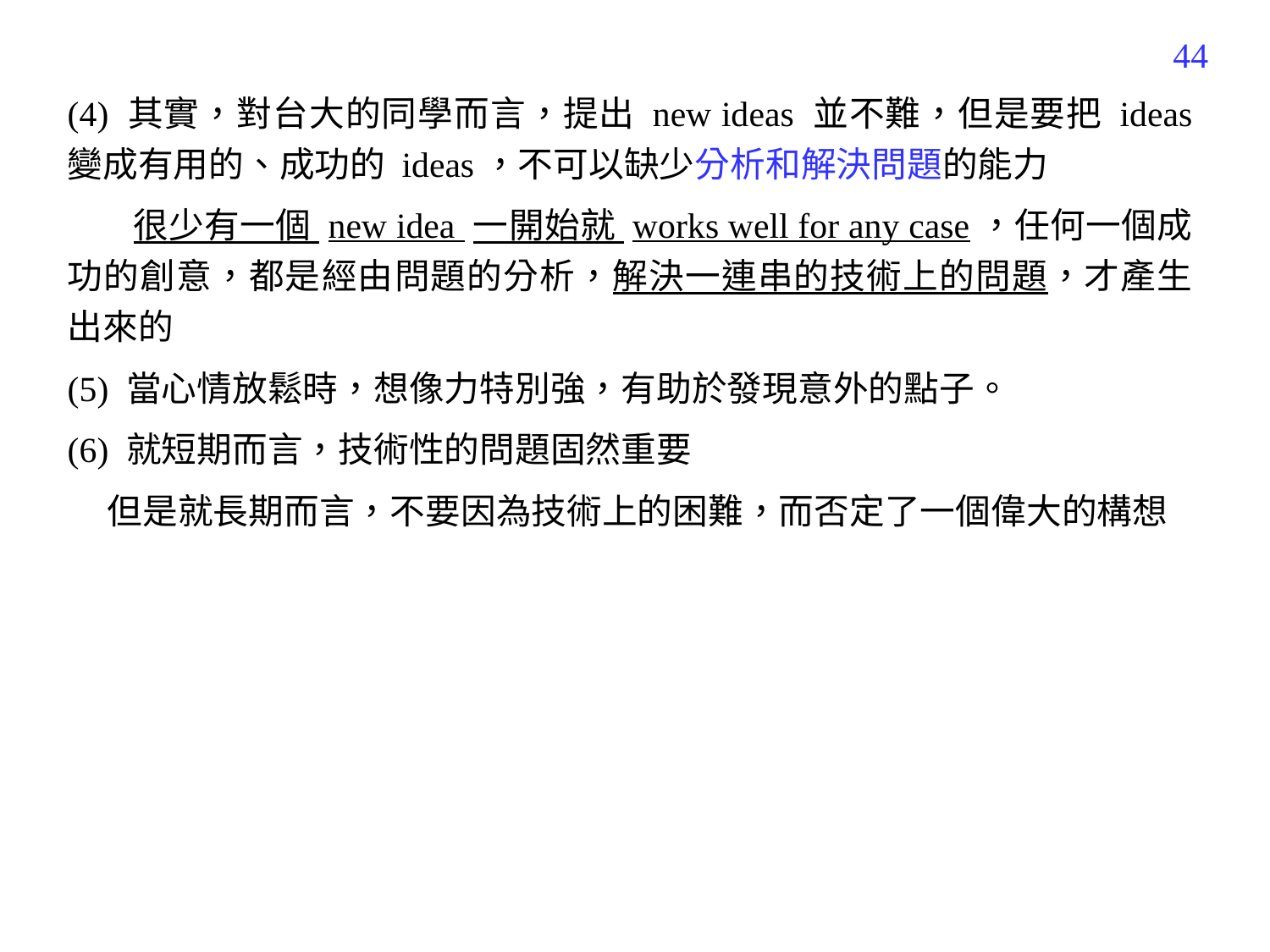

44
(4) 其實，對台大的同學而言，提出 new ideas 並不難，但是要把 ideas 變成有用的、成功的 ideas，不可以缺少分析和解決問題的能力
       很少有一個 new idea 一開始就 works well for any case，任何一個成功的創意，都是經由問題的分析，解決一連串的技術上的問題，才產生出來的
(5) 當心情放鬆時，想像力特別強，有助於發現意外的點子。
(6) 就短期而言，技術性的問題固然重要
    但是就長期而言，不要因為技術上的困難，而否定了一個偉大的構想